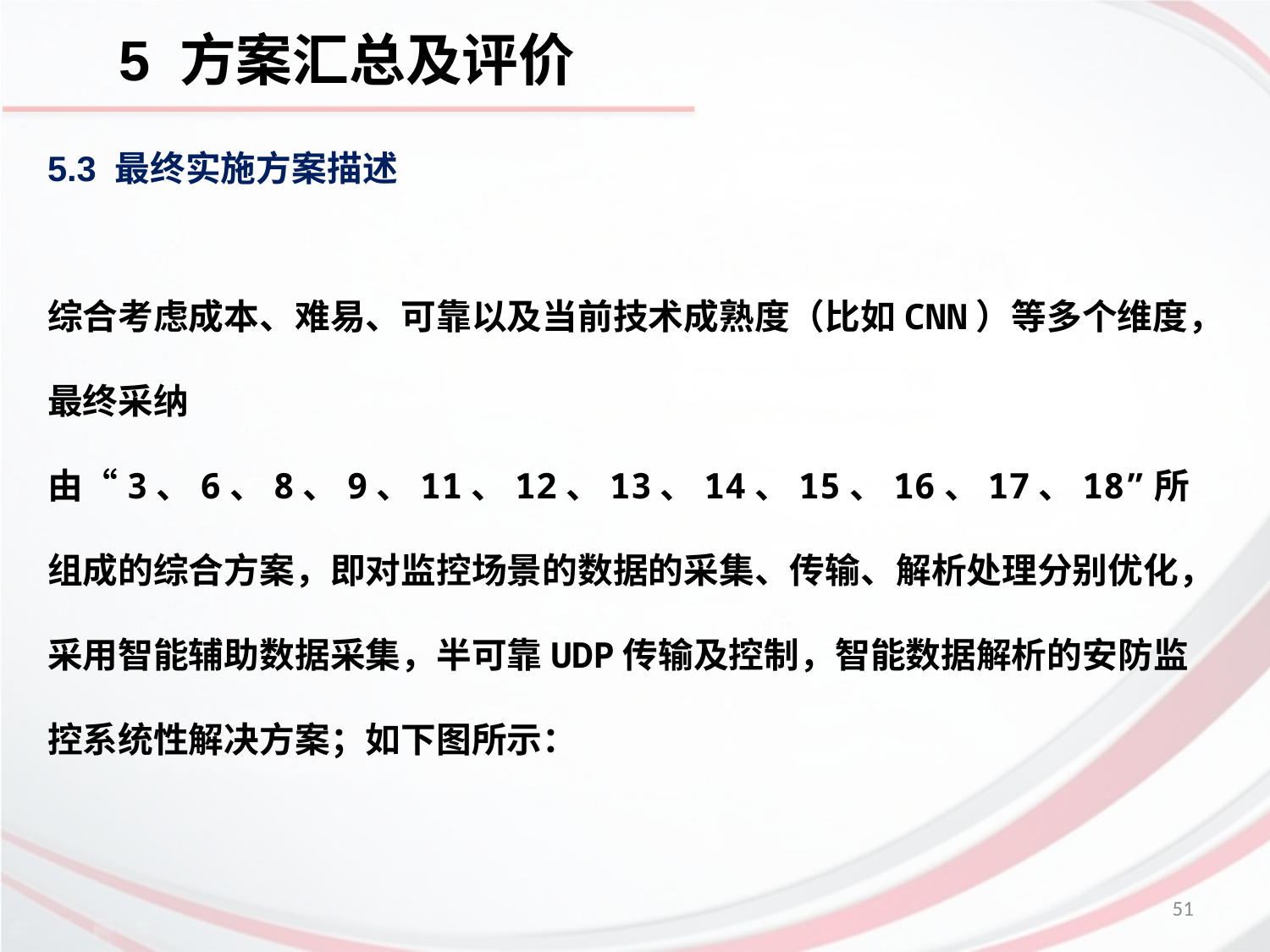

5 方案汇总及评价
5.3 最终实施方案描述

综合考虑成本、难易、可靠以及当前技术成熟度（比如CNN）等多个维度，最终采纳由“3、6、8、9、11、12、13、14、15、16、17、18”所组成的综合方案，即对监控场景的数据的采集、传输、解析处理分别优化，采用智能辅助数据采集，半可靠UDP传输及控制，智能数据解析的安防监控系统性解决方案；如下图所示：
51